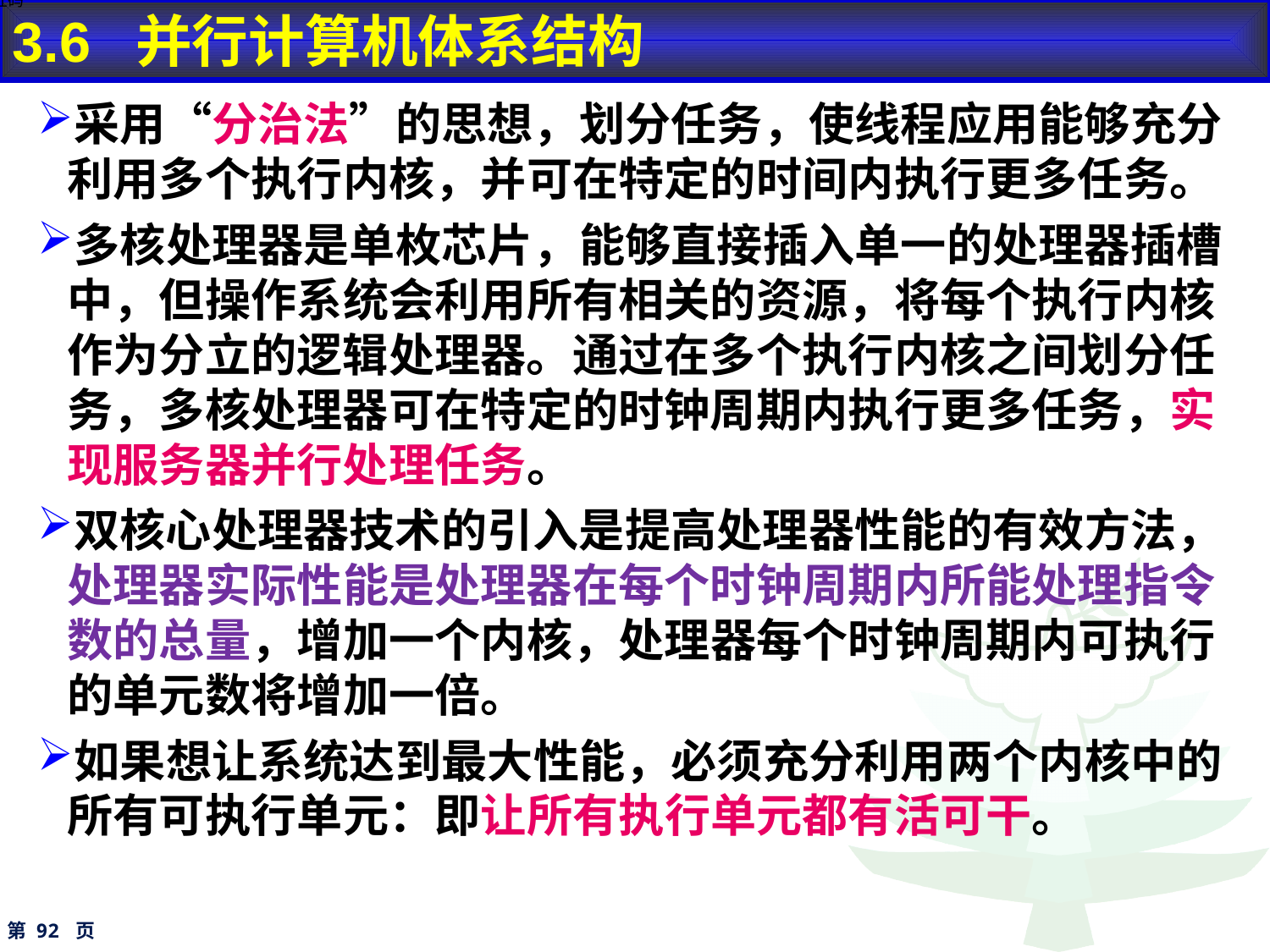

3.6  并行计算机体系结构

地址码
采用“分治法”的思想，划分任务，使线程应用能够充分利用多个执行内核，并可在特定的时间内执行更多任务。
多核处理器是单枚芯片，能够直接插入单一的处理器插槽中，但操作系统会利用所有相关的资源，将每个执行内核作为分立的逻辑处理器。通过在多个执行内核之间划分任务，多核处理器可在特定的时钟周期内执行更多任务，实现服务器并行处理任务。
双核心处理器技术的引入是提高处理器性能的有效方法，处理器实际性能是处理器在每个时钟周期内所能处理指令数的总量，增加一个内核，处理器每个时钟周期内可执行的单元数将增加一倍。
如果想让系统达到最大性能，必须充分利用两个内核中的所有可执行单元：即让所有执行单元都有活可干。